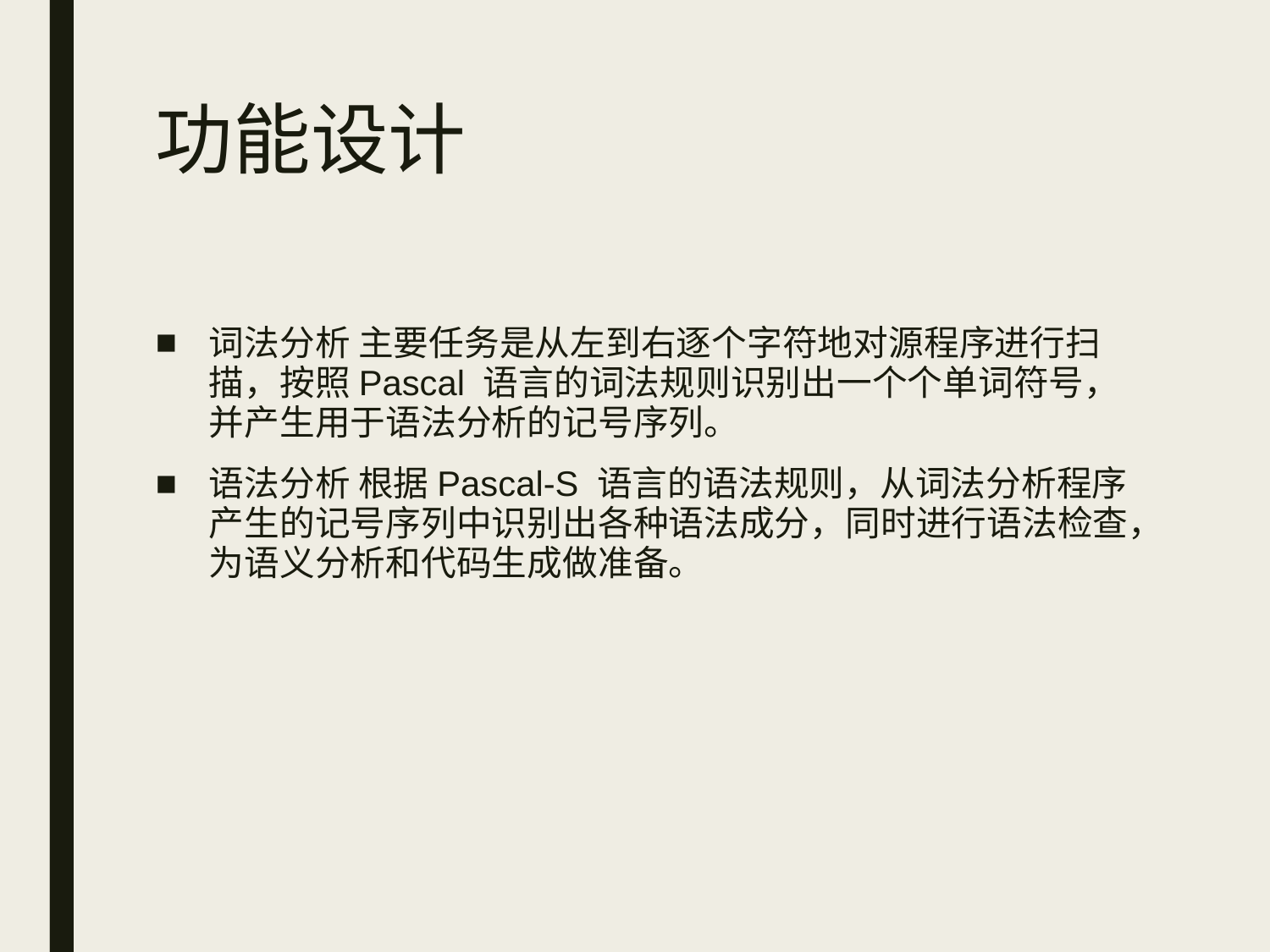

# 功能设计
词法分析 主要任务是从左到右逐个字符地对源程序进行扫描，按照Pascal 语言的词法规则识别出一个个单词符号，并产生用于语法分析的记号序列。
语法分析 根据Pascal-S 语言的语法规则，从词法分析程序产生的记号序列中识别出各种语法成分，同时进行语法检查，为语义分析和代码生成做准备。